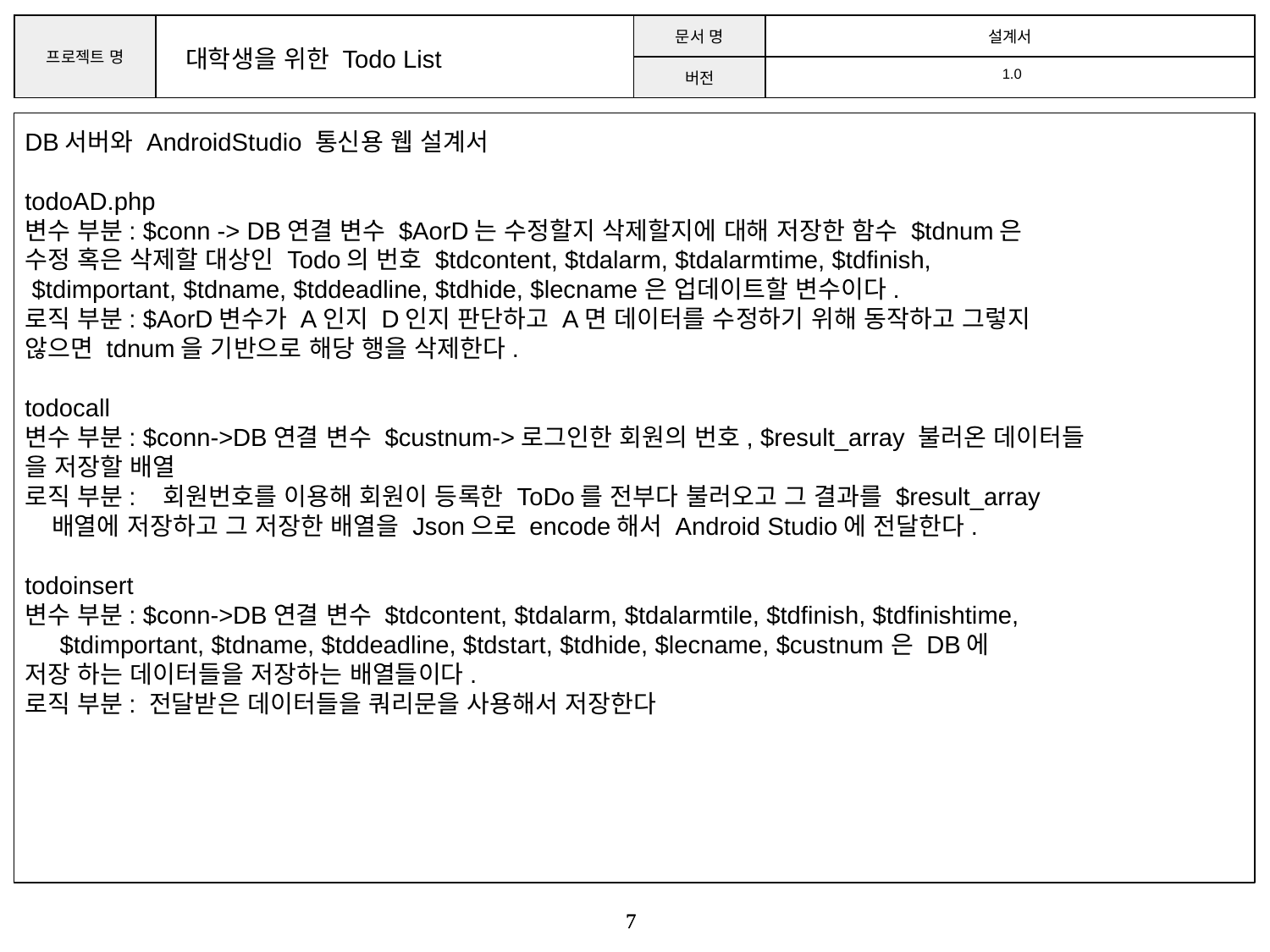

대학생을 위한 Todo List
1.0
DB서버와 AndroidStudio 통신용 웹 설계서

todoAD.php
변수 부분: $conn -> DB연결 변수 $AorD는 수정할지 삭제할지에 대해 저장한 함수 $tdnum은
수정 혹은 삭제할 대상인 Todo의 번호 $tdcontent, $tdalarm, $tdalarmtime, $tdfinish,
 $tdimportant, $tdname, $tddeadline, $tdhide, $lecname은 업데이트할 변수이다.
로직 부분: $AorD변수가 A인지 D인지 판단하고 A면 데이터를 수정하기 위해 동작하고 그렇지
않으면 tdnum을 기반으로 해당 행을 삭제한다.

todocall
변수 부분: $conn->DB연결 변수 $custnum->로그인한 회원의 번호, $result_array 불러온 데이터들
을 저장할 배열
로직 부분:   회원번호를 이용해 회원이 등록한 ToDo를 전부다 불러오고 그 결과를 $result_array
   배열에 저장하고 그 저장한 배열을 Json으로 encode해서 Android Studio에 전달한다.

todoinsert
변수 부분: $conn->DB연결 변수 $tdcontent, $tdalarm, $tdalarmtile, $tdfinish, $tdfinishtime,
     $tdimportant, $tdname, $tddeadline, $tdstart, $tdhide, $lecname, $custnum은 DB에
저장 하는 데이터들을 저장하는 배열들이다.
로직 부분: 전달받은 데이터들을 쿼리문을 사용해서 저장한다